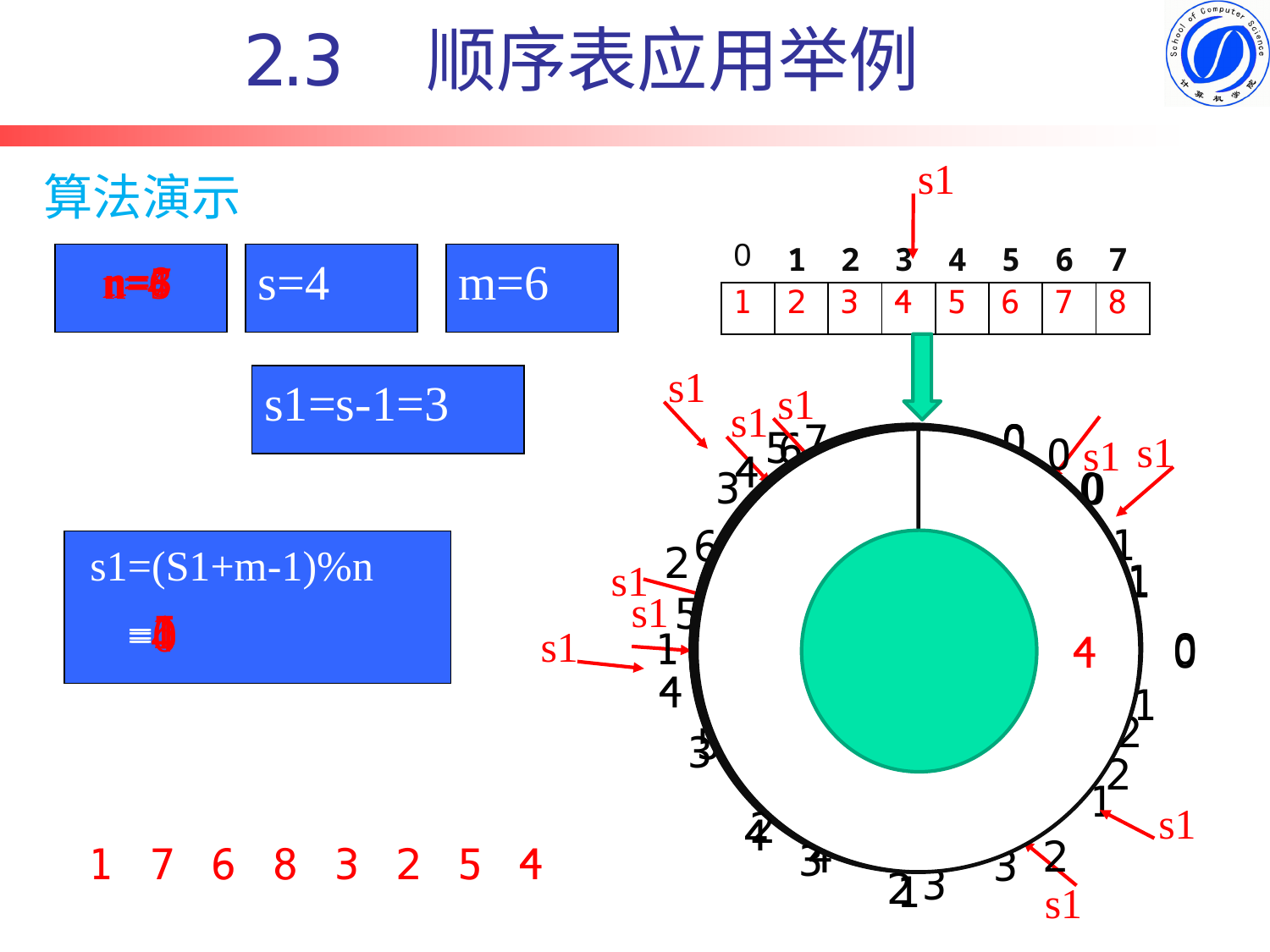

2.3   顺序表应用举例
s1
算法演示
| 0 | 1 | 2 | 3 | 4 | 5 | 6 | 7 |
| --- | --- | --- | --- | --- | --- | --- | --- |
| 1 | 2 | 3 | 4 | 5 | 6 | 7 | 8 |
s=4
m=6

n=8
n=7
n=6
n=4
n=5

s1
s1=s-1=3
s1
s1
0
6
8
2
1
7
5
3
4
6
2
5
4
3

### Chart

| Category | 销售额 |
|---|---|
| 第一季度 | 1.0 |
| 第二季度 | 1.0 |
| 第三季度 | 1.0 |
| 第四季度 | 1.0 |
| 第五季度 | 1.0 |
| 第六季度 | 1.0 |
| 第七季度 | 1.0 |
0
7
8
1
1
6
7
2
3
6
2
5
5
4
4
3
0
5
8
2
1
3
6
4
4
5
2
3

### Chart

| Category | 销售额 |
|---|---|
| 第一季度 | 1.0 |
| 第二季度 | 1.0 |
| 第三季度 | 1.0 |
| 第四季度 | 1.0 |
| 第五季度 | 1.0 |
| 第六季度 | 1.0 |

### Chart

| Category | 销售额 |
|---|---|
| 第一季度 | 1.0 |
| 第二季度 | 1.0 |
| 第三季度 | 1.0 |
| 第四季度 | 1.0 |
| 第五季度 | 1.0 |
0
4
2
8
3
1
5
3
4
2

### Chart

| Category | 销售额 |
|---|---|
| 第一季度 | 1.0 |
| 第二季度 | 1.0 |
1
5
4
0

### Chart

| Category | 销售额 |
|---|---|
| 第一季度 | 1.0 |
| 第二季度 | 1.0 |
| 第三季度 | 1.0 |
| 第四季度 | 1.0 |
| 第五季度 | 1.0 |
| 第六季度 | 1.0 |
| 第七季度 | 1.0 |
| 第八季度 | 1.0 |
s1

### Chart

| Category | 销售额 |
|---|---|
| 第一季度 | 1.0 |
| 第二季度 | 1.0 |
| 第三季度 | 1.0 |
| 第四季度 | 1.0 |
3
0
2
5
3
4
1
2

### Chart

| Category | 销售额 |
|---|---|
| 第一季度 | 1.0 |
| 第二季度 | 1.0 |
| 第三季度 | 1.0 |
0
5
2
2
4
1
s1

### Chart

| Category | 销售额 |
|---|---|
| 第一季度 | 1.0 |
4
0

s1=(S1+m-1)%n
s1
s1
 =5
 =1
 =4
 =0
s1
s1
1
7
6
8
3
2
5
4
s1